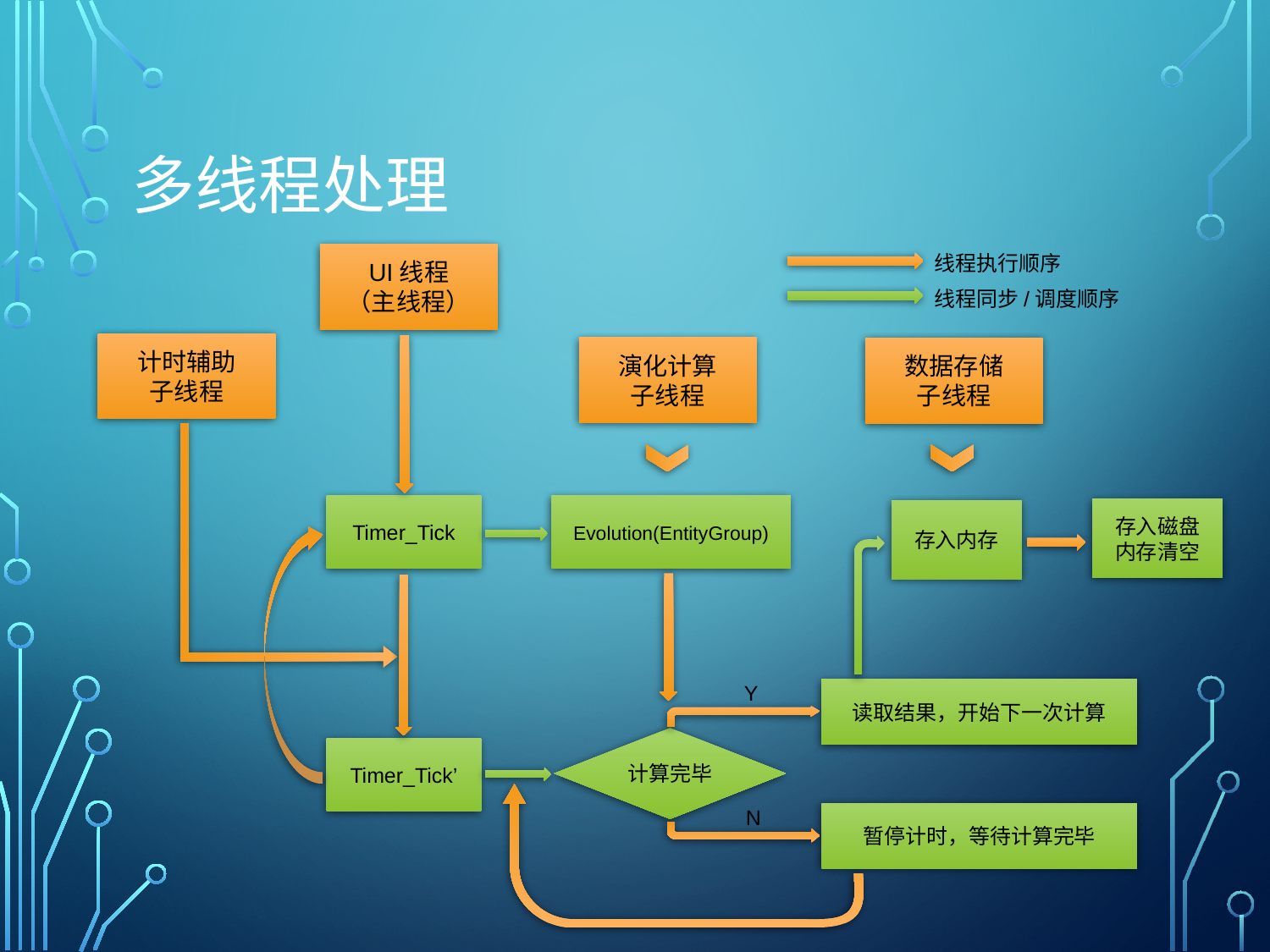

# 多线程处理

UI线程
（主线程）
计时辅助
子线程

演化计算
子线程
数据存储
子线程

Timer_Tick
Evolution(EntityGroup)
存入磁盘
内存清空
存入内存

Y
读取结果，开始下一次计算

计算完毕
Timer_Tick’

N
暂停计时，等待计算完毕

线程执行顺序

线程同步/调度顺序